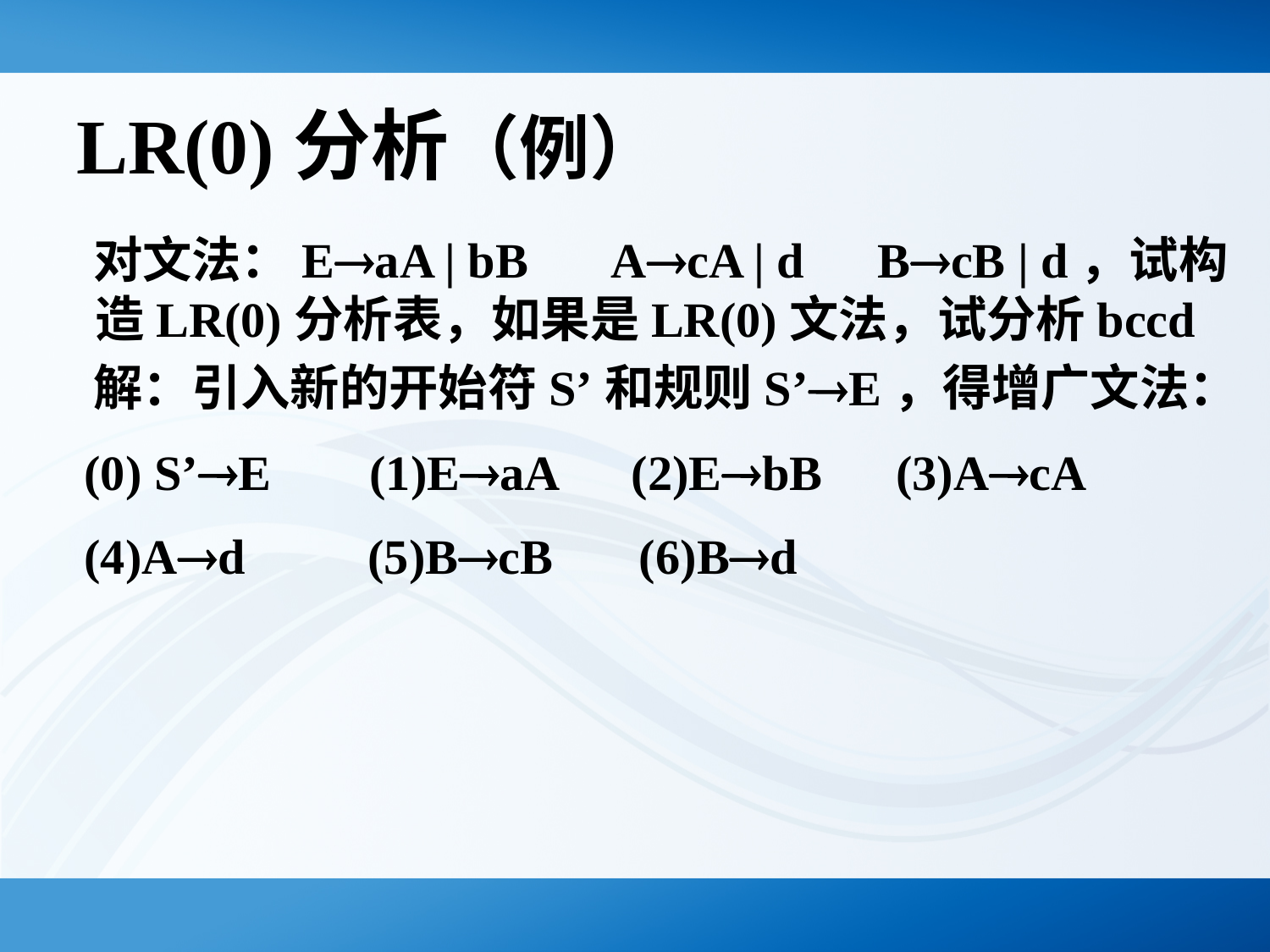

# LR(0)分析（例）
   对文法：E→aA | bB       A→cA | d      B→cB | d，试构造LR(0)分析表，如果是LR(0)文法，试分析bccd
   解：引入新的开始符S’和规则S’→E，得增广文法：
   (0) S’→E        (1)E→aA      (2)E→bB      (3)A→cA
   (4)A→d          (5)B→cB       (6)B→d